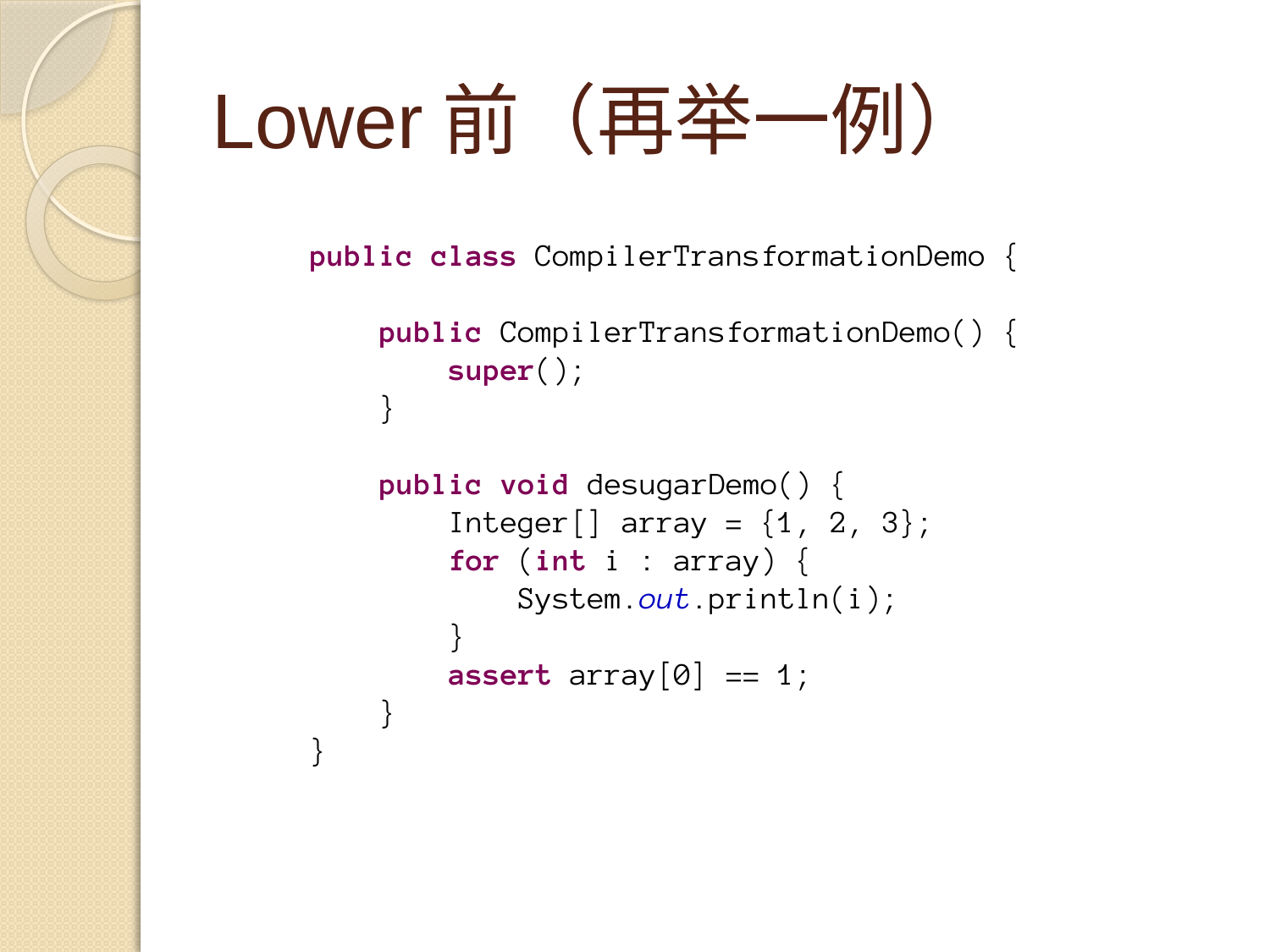

# Lower前（再举一例）
public class CompilerTransformationDemo {

    public CompilerTransformationDemo() {
        super();
    }

    public void desugarDemo() {
        Integer[] array = {1, 2, 3};
        for (int i : array) {
            System.out.println(i);
        }
        assert array[0] == 1;
    }
}